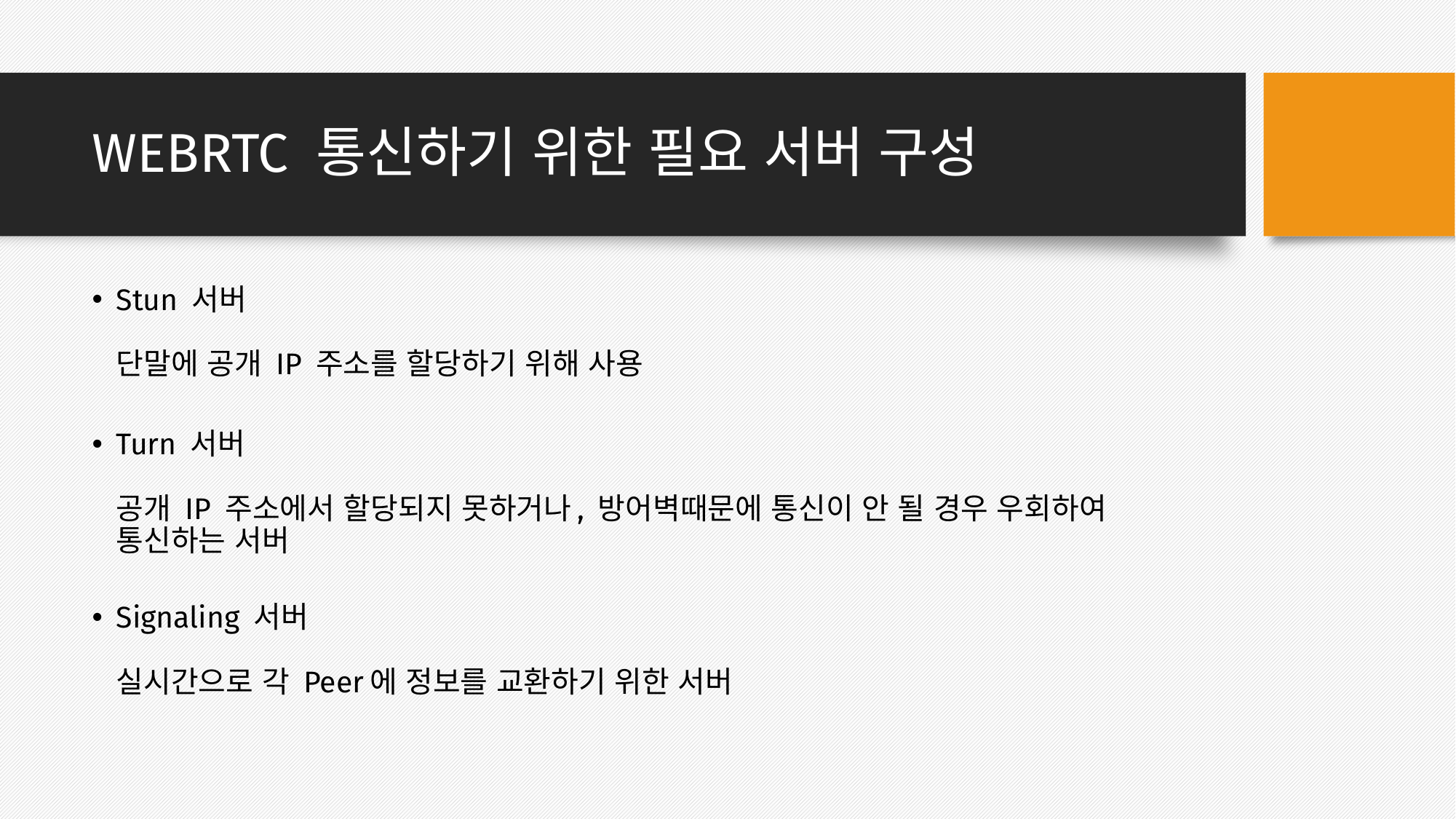

# WEBRTC 통신하기 위한 필요 서버 구성
Stun 서버
단말에 공개 IP 주소를 할당하기 위해 사용
Turn 서버
공개 IP 주소에서 할당되지 못하거나, 방어벽때문에 통신이 안 될 경우 우회하여 통신하는 서버
Signaling 서버
실시간으로 각 Peer에 정보를 교환하기 위한 서버